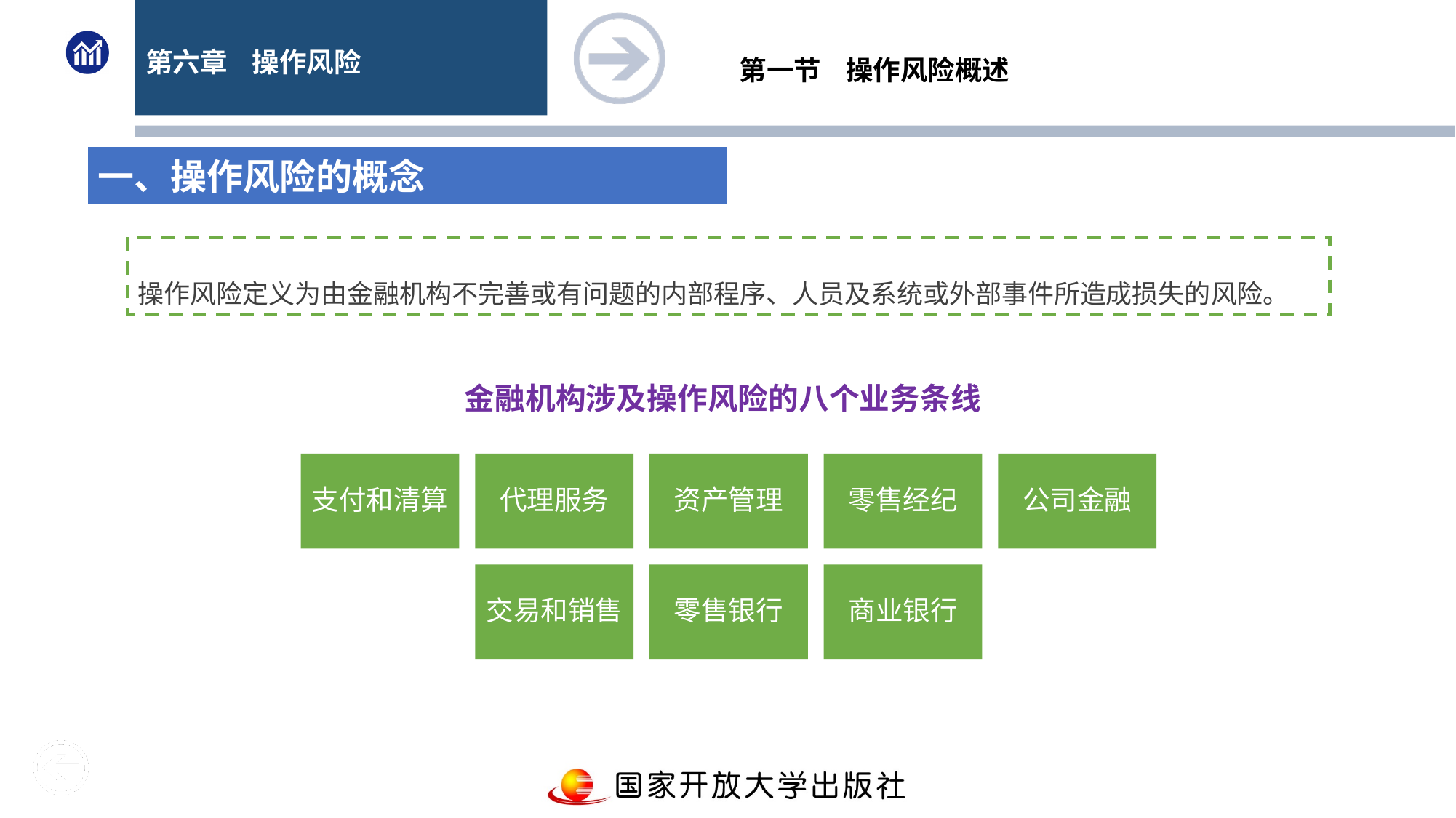

第一节    操作风险概述
第六章    操作风险
一、操作风险的概念
操作风险定义为由金融机构不完善或有问题的内部程序、人员及系统或外部事件所造成损失的风险。
金融机构涉及操作风险的八个业务条线
支付和清算
代理服务
资产管理
零售经纪
公司金融
交易和销售
零售银行
商业银行